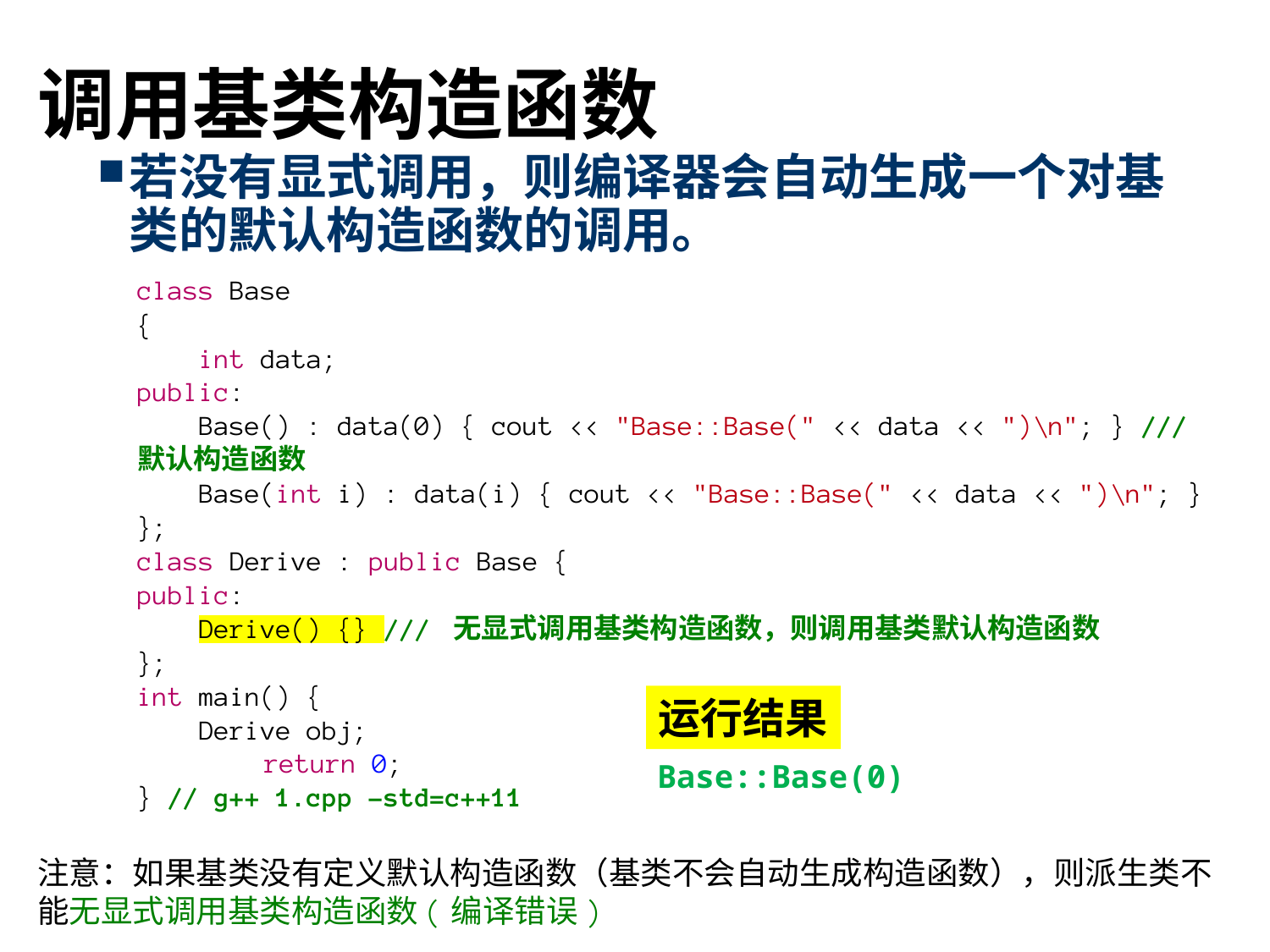

# 调用基类构造函数
若没有显式调用，则编译器会自动生成一个对基类的默认构造函数的调用。
class Base
{
    int data;
public:
    Base() : data(0) { cout << "Base::Base(" << data << ")\n"; } /// 默认构造函数
    Base(int i) : data(i) { cout << "Base::Base(" << data << ")\n"; }
};
class Derive : public Base {
public:
    Derive() {} /// 无显式调用基类构造函数，则调用基类默认构造函数
};
int main() {
    Derive obj;
	return 0;
} // g++ 1.cpp -std=c++11
运行结果
Base::Base(0)
注意：如果基类没有定义默认构造函数（基类不会自动生成构造函数），则派生类不能无显式调用基类构造函数(编译错误)